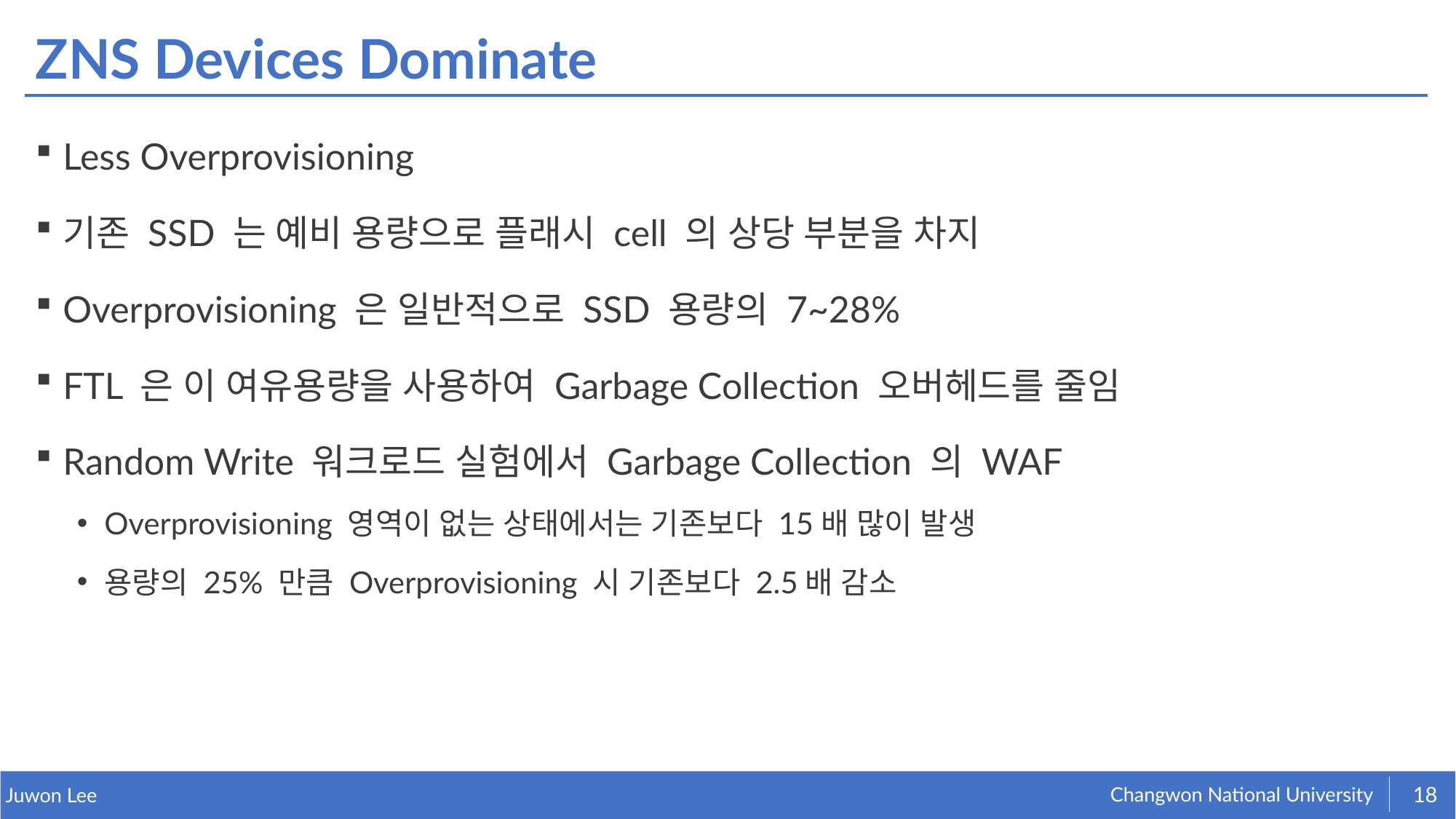

# ZNS Devices Dominate
Less Overprovisioning
기존 SSD 는 예비 용량으로 플래시 cell 의 상당 부분을 차지
Overprovisioning 은 일반적으로 SSD 용량의 7~28%
FTL 은 이 여유용량을 사용하여 Garbage Collection 오버헤드를 줄임
Random Write 워크로드 실험에서 Garbage Collection 의 WAF
Overprovisioning 영역이 없는 상태에서는 기존보다 15배 많이 발생
용량의 25% 만큼 Overprovisioning 시 기존보다 2.5배 감소

18